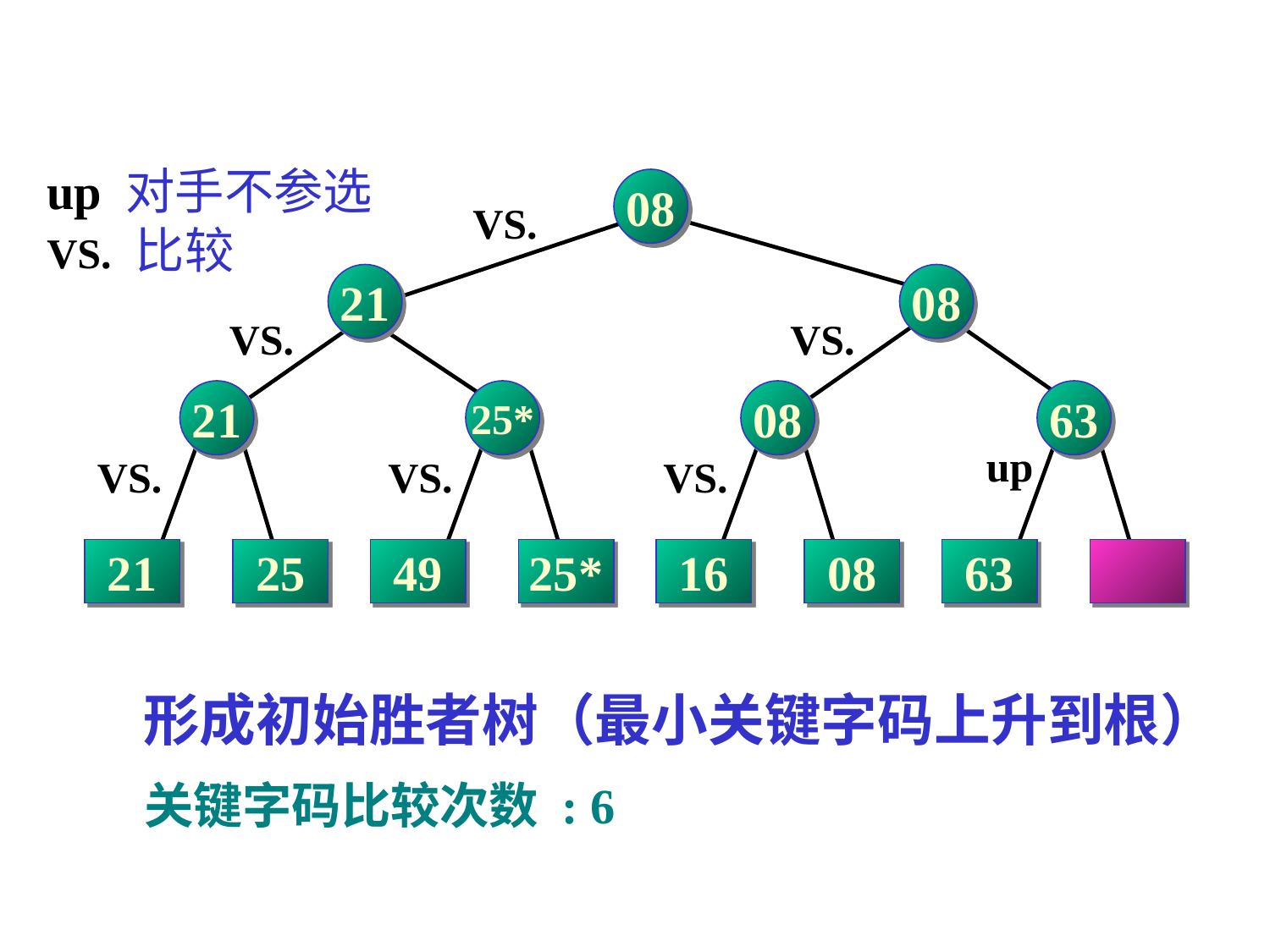

up 对手不参选
VS. 比较
08
VS.

21
08
VS.
VS.

21
25*
08
63

up

VS.

VS.

VS.

21
25
49
25*
16
08
63

 形成初始胜者树（最小关键字码上升到根）
关键字码比较次数 : 6